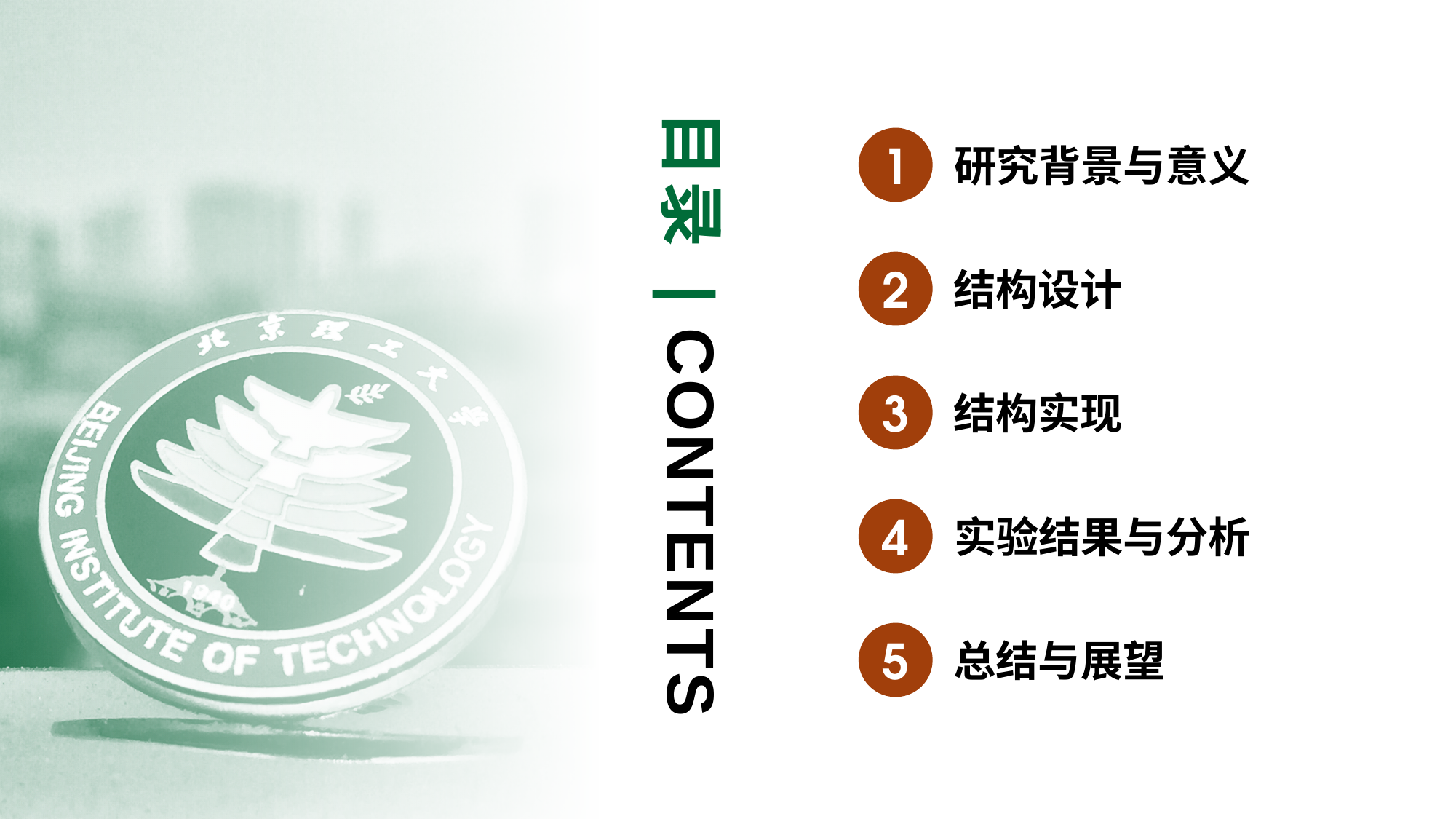

目录 | CONTENTS
1
研究背景与意义
2
结构设计
3
结构实现
4
实验结果与分析
5
总结与展望